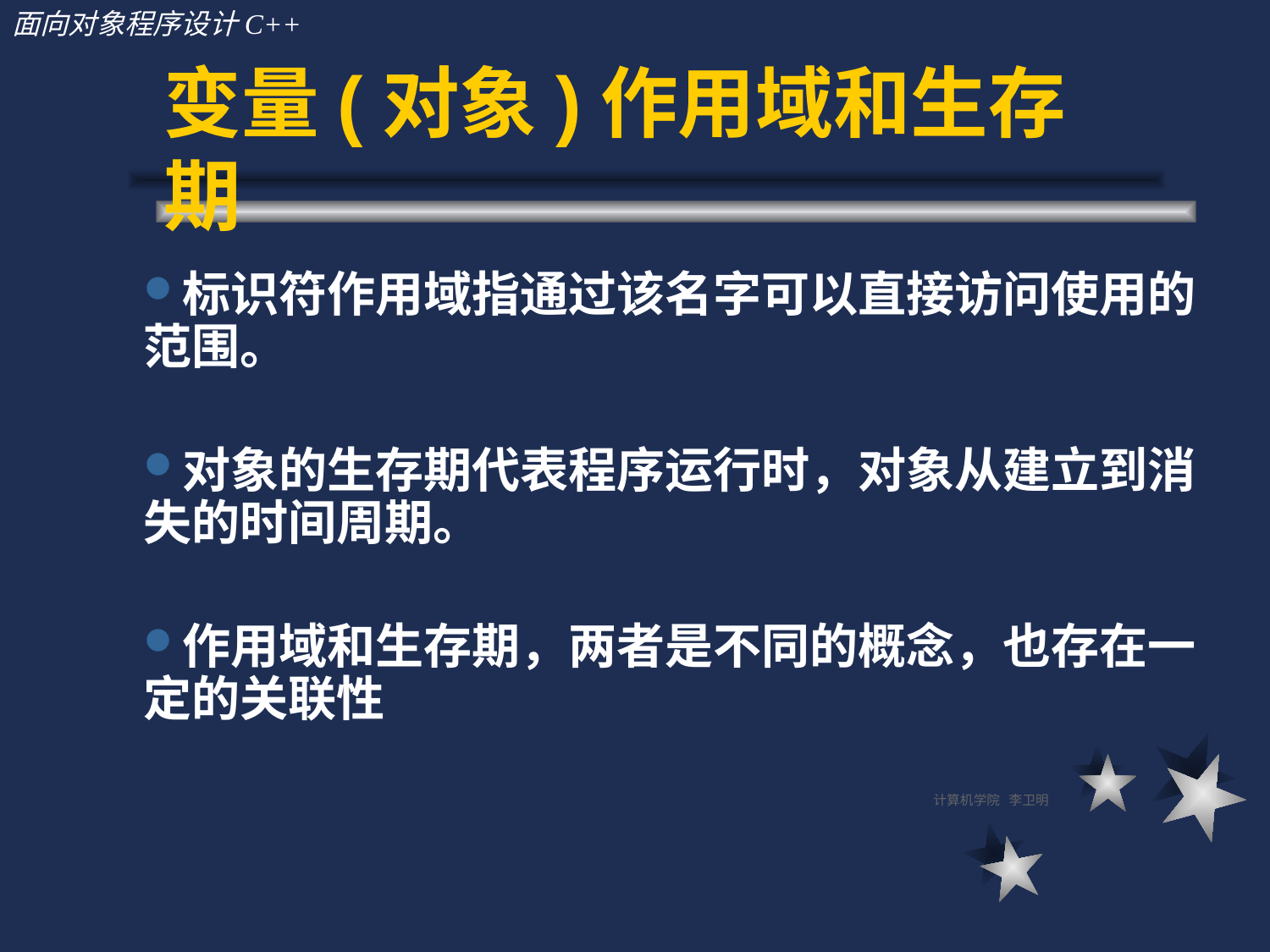

变量(对象)作用域和生存期
标识符作用域指通过该名字可以直接访问使用的范围。

对象的生存期代表程序运行时，对象从建立到消失的时间周期。

作用域和生存期，两者是不同的概念，也存在一定的关联性

计算机学院   李卫明